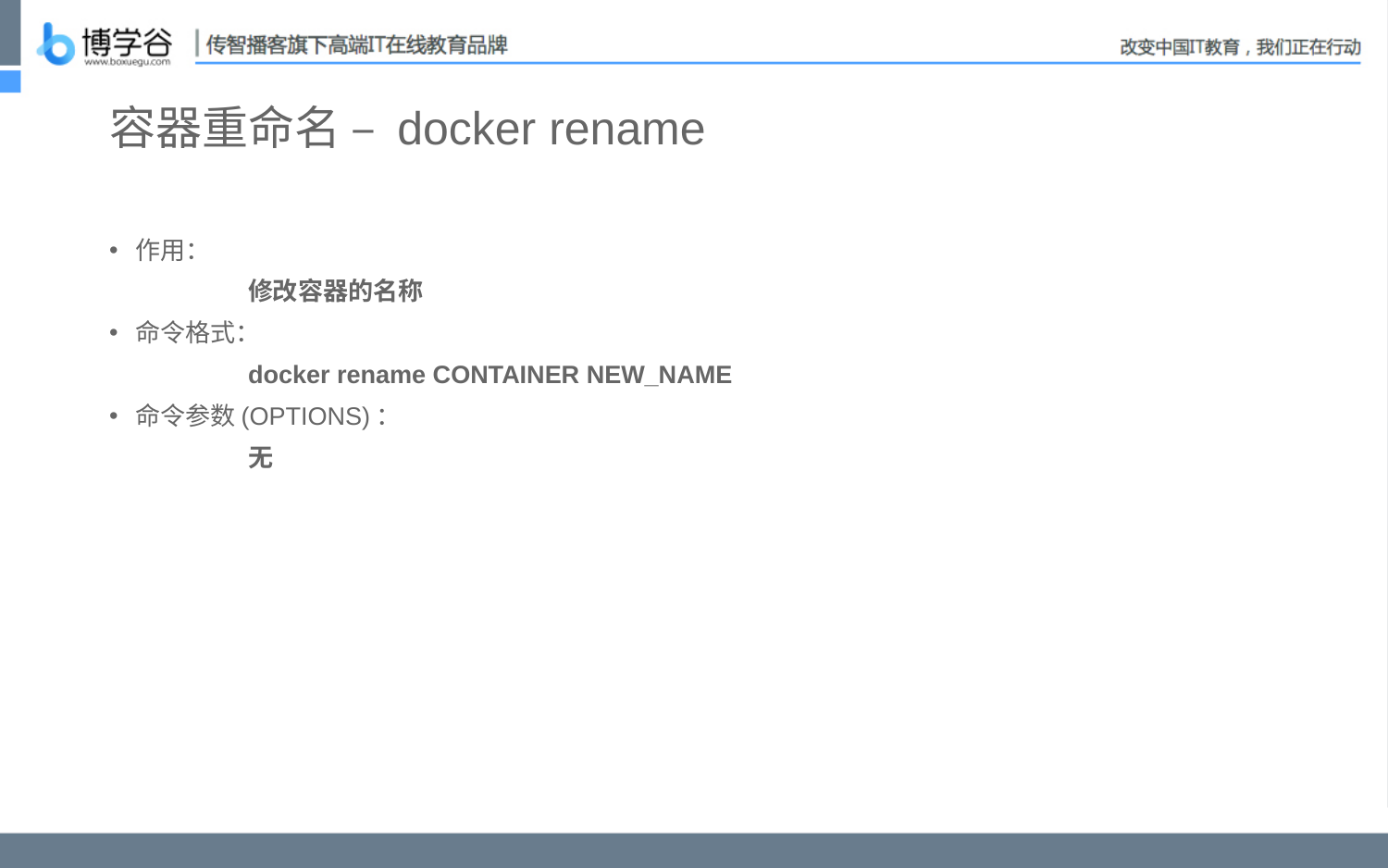

# 容器重命名 – docker rename
作用：
	修改容器的名称
命令格式：
	docker rename CONTAINER NEW_NAME
命令参数(OPTIONS)：
	无